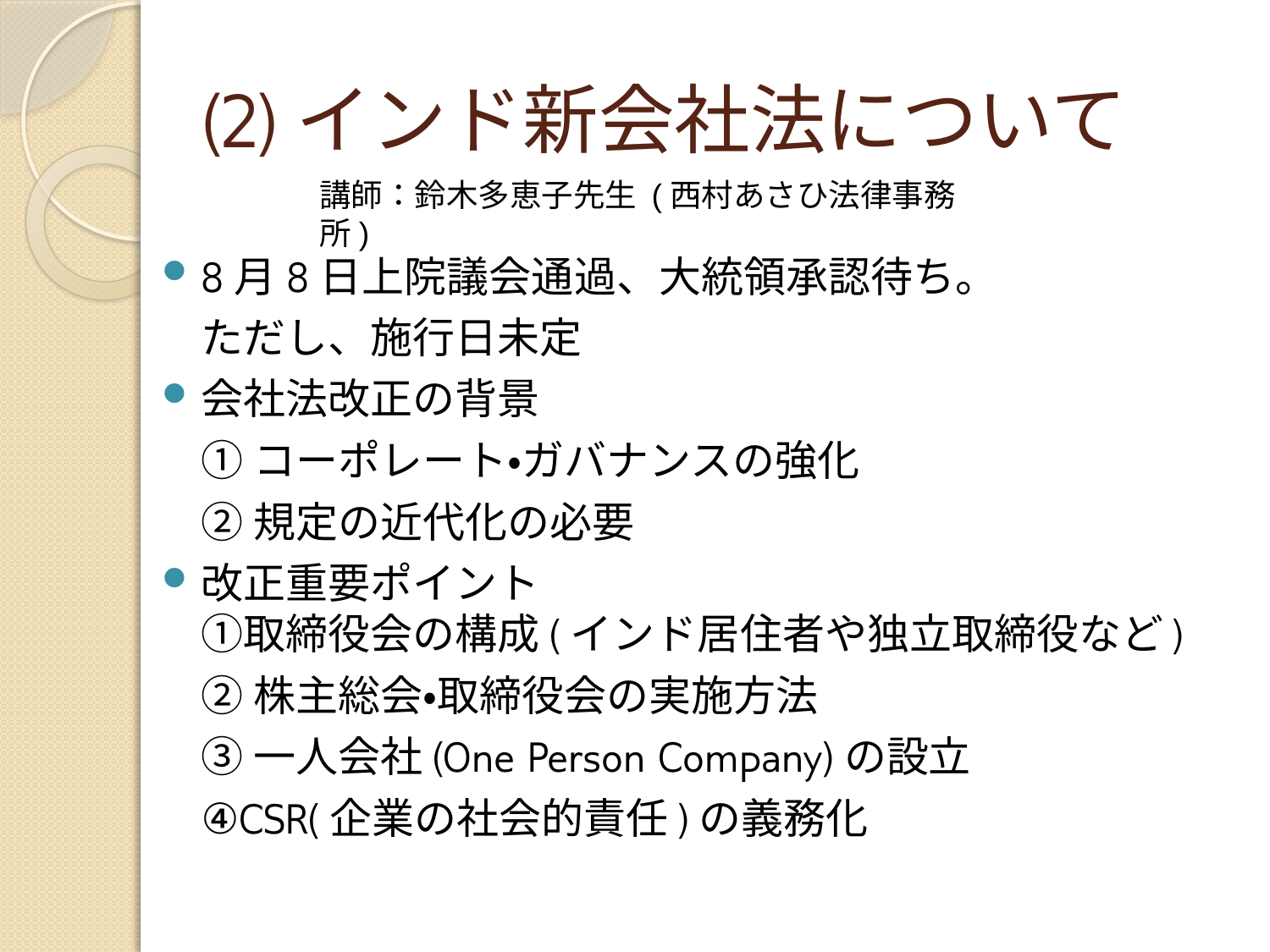

# (2)インド新会社法について
講師：鈴木多恵子先生 (西村あさひ法律事務所)
8月8日上院議会通過、大統領承認待ち。
	ただし、施行日未定
会社法改正の背景
	①コーポレート・ガバナンスの強化
	②規定の近代化の必要
改正重要ポイント
①取締役会の構成(インド居住者や独立取締役など)
	②株主総会・取締役会の実施方法
	③一人会社(One Person Company)の設立
	④CSR(企業の社会的責任)の義務化